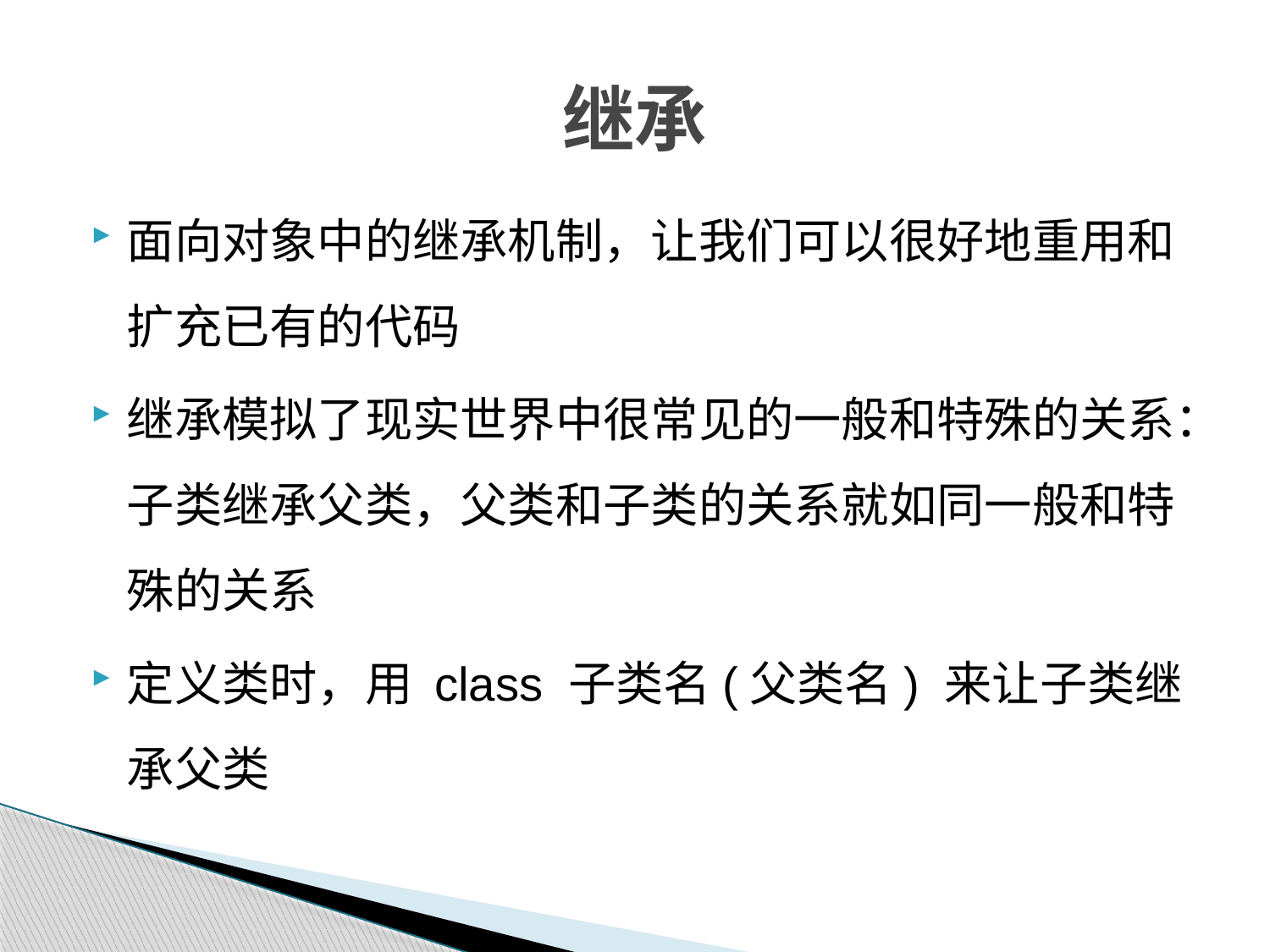

# 继承
面向对象中的继承机制，让我们可以很好地重用和扩充已有的代码
继承模拟了现实世界中很常见的一般和特殊的关系：子类继承父类，父类和子类的关系就如同一般和特殊的关系
定义类时，用 class 子类名(父类名) 来让子类继承父类